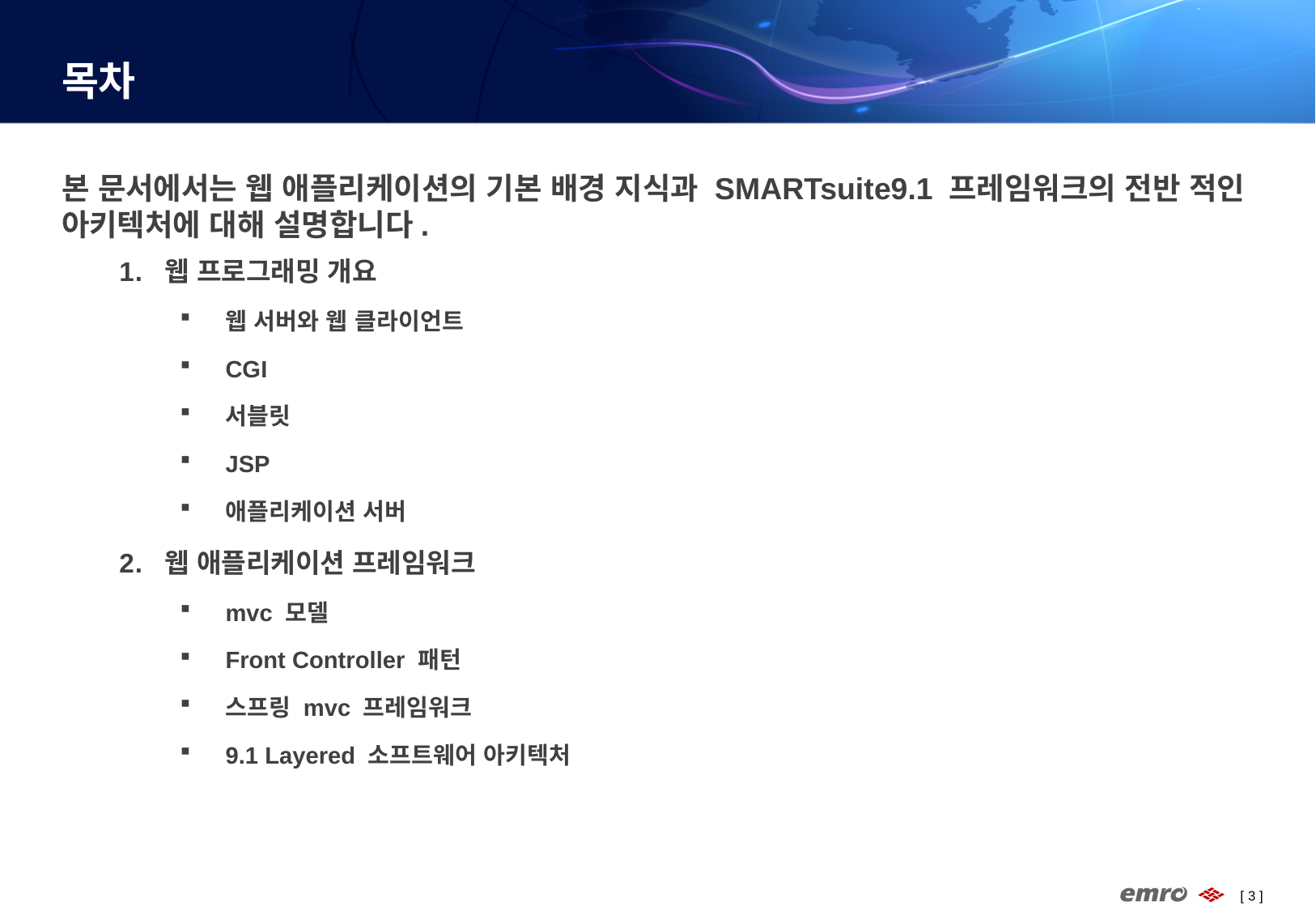

# 목차
본 문서에서는 웹 애플리케이션의 기본 배경 지식과 SMARTsuite9.1 프레임워크의 전반 적인 아키텍처에 대해 설명합니다.
웹 프로그래밍 개요
웹 서버와 웹 클라이언트
CGI
서블릿
JSP
애플리케이션 서버
웹 애플리케이션 프레임워크
mvc 모델
Front Controller 패턴
스프링 mvc 프레임워크
9.1 Layered 소프트웨어 아키텍처